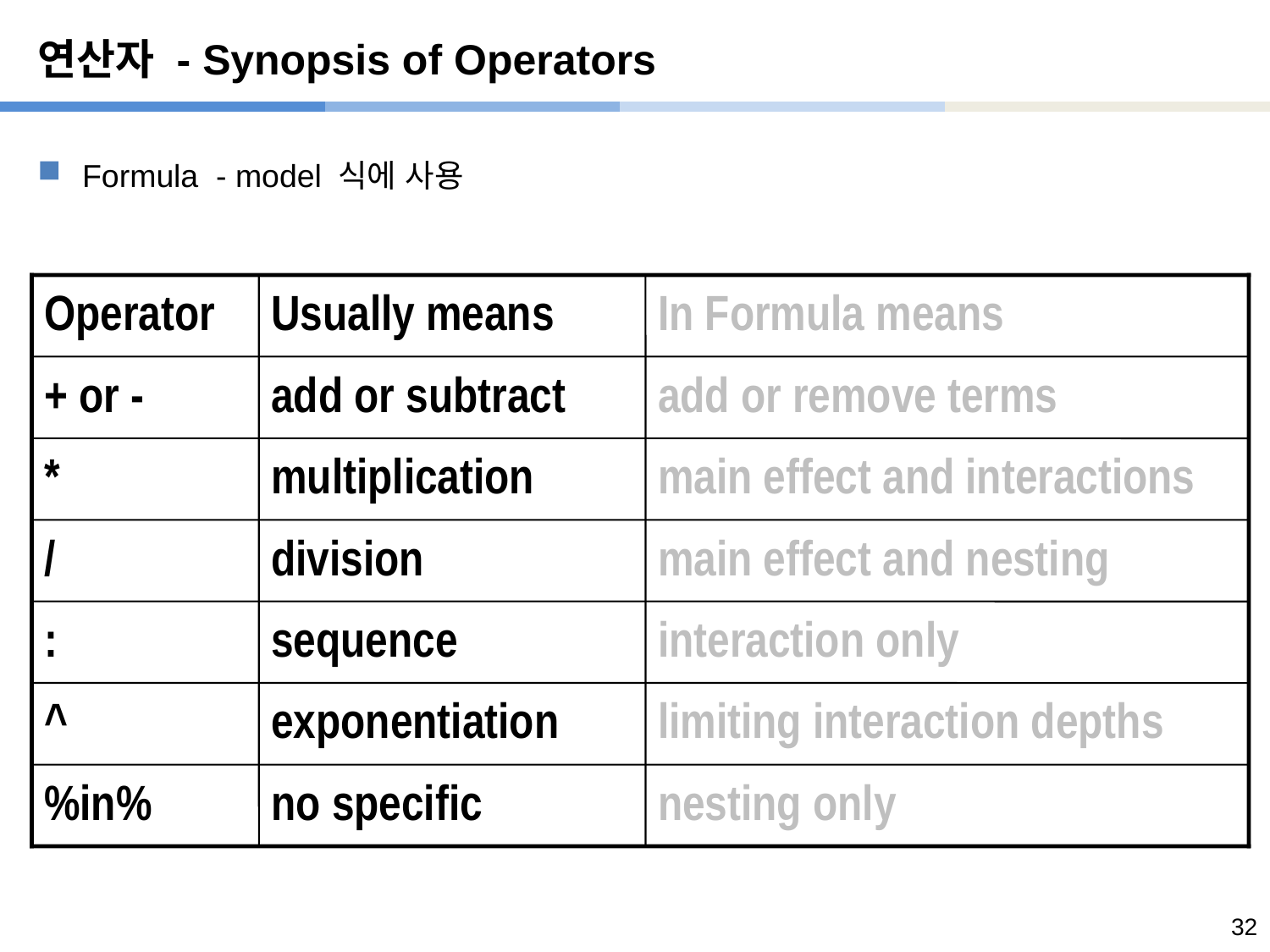

# 연산자 - Synopsis of Operators
 Formula  - model 식에 사용
Operator

Usually means

In Formula means

+ or -

add or subtract
add or remove terms
*

multiplication
main effect and interactions
/

division
main effect and nesting
:

sequence
interaction only
^

exponentiation
limiting interaction depths
%in%

no specific
nesting only